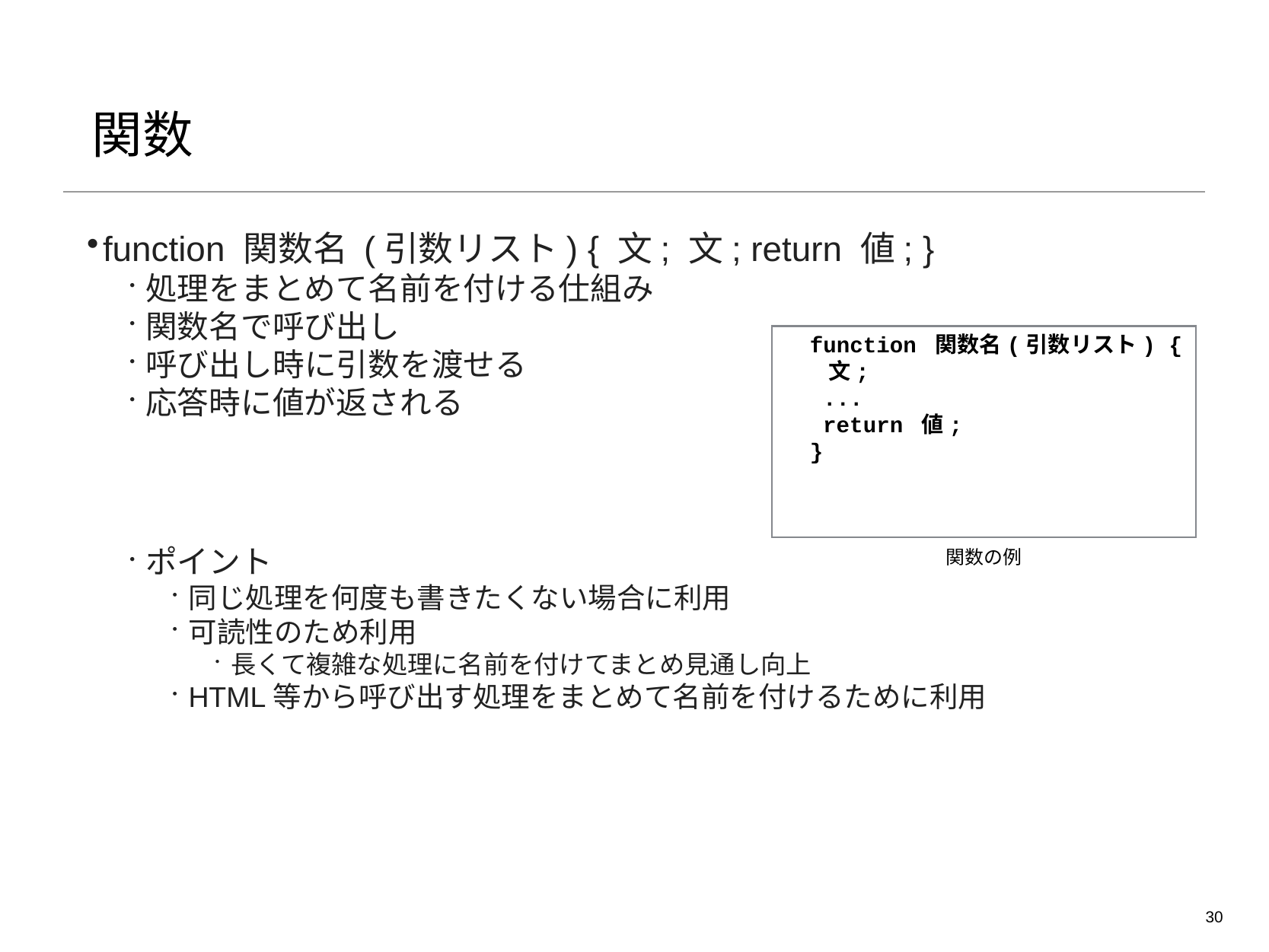

# 関数
function 関数名 (引数リスト) { 文; 文; return 値; }
処理をまとめて名前を付ける仕組み
関数名で呼び出し
呼び出し時に引数を渡せる
応答時に値が返される

ポイント
同じ処理を何度も書きたくない場合に利用
可読性のため利用
長くて複雑な処理に名前を付けてまとめ見通し向上
HTML等から呼び出す処理をまとめて名前を付けるために利用
function 関数名(引数リスト) {
 文;
 ...
 return 値;
}
関数の例
30